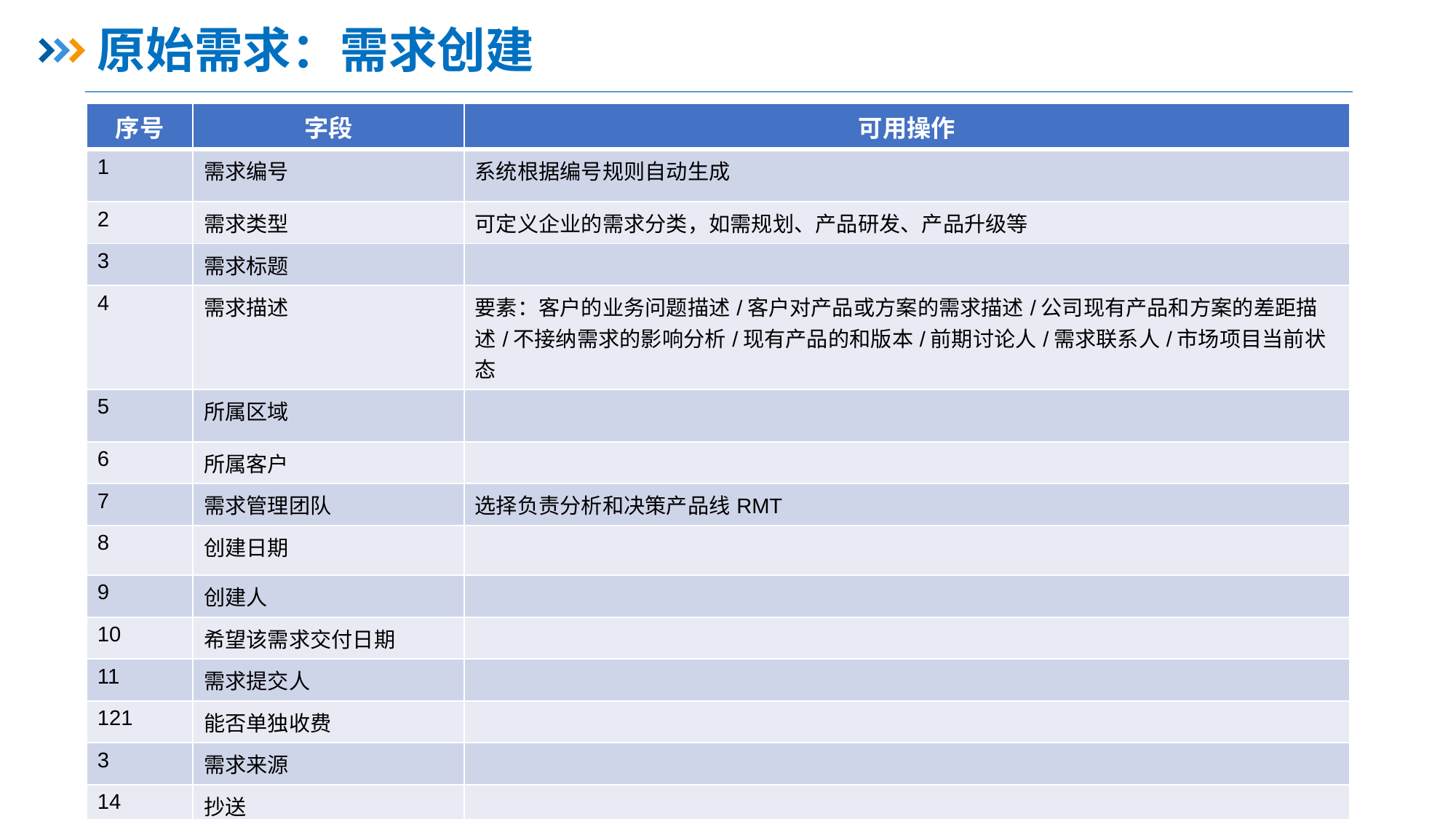

# 原始需求：需求创建
| 序号 | 字段 | 可用操作 |
| --- | --- | --- |
| 1 | 需求编号 | 系统根据编号规则自动生成 |
| 2 | 需求类型 | 可定义企业的需求分类，如需规划、产品研发、产品升级等 |
| 3 | 需求标题 |  |
| 4 | 需求描述 | 要素：客户的业务问题描述/客户对产品或方案的需求描述/公司现有产品和方案的差距描述/不接纳需求的影响分析/现有产品的和版本/前期讨论人/需求联系人/市场项目当前状态 |
| 5 | 所属区域 |  |
| 6 | 所属客户 |  |
| 7 | 需求管理团队 | 选择负责分析和决策产品线RMT |
| 8 | 创建日期 |  |
| 9 | 创建人 |  |
| 10 | 希望该需求交付日期 |  |
| 11 | 需求提交人 |  |
| 121 | 能否单独收费 |  |
| 3 | 需求来源 |  |
| 14 | 抄送 |  |
| 15 | 全程关注者 |  |
| 16 | 附件 |  |